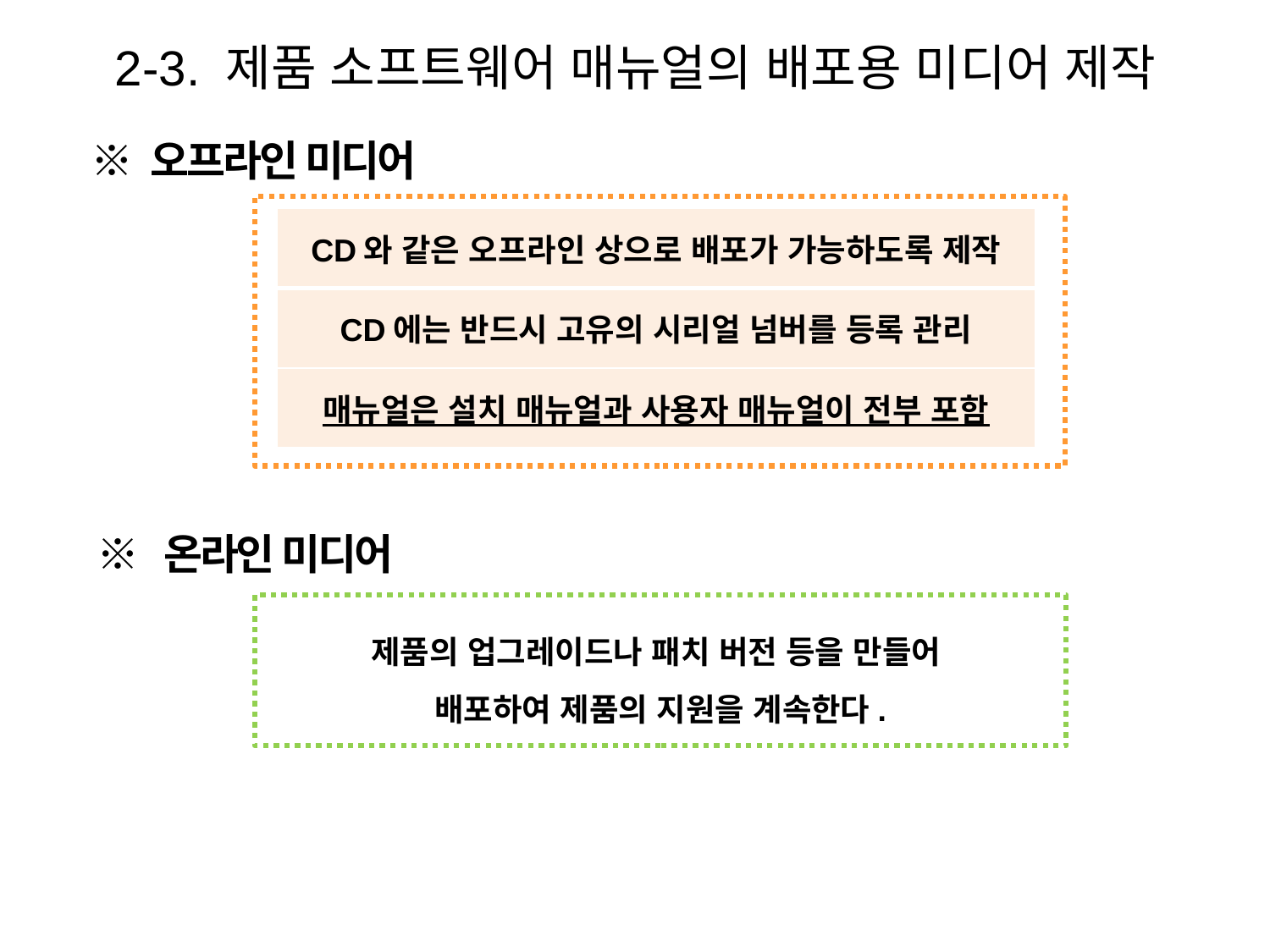

# 2-3. 제품 소프트웨어 매뉴얼의 배포용 미디어 제작
※ 오프라인 미디어

| CD와 같은 오프라인 상으로 배포가 가능하도록 제작 |
| --- |
| CD에는 반드시 고유의 시리얼 넘버를 등록 관리 |
| 매뉴얼은 설치 매뉴얼과 사용자 매뉴얼이 전부 포함 |
※  온라인 미디어
제품의 업그레이드나 패치 버전 등을 만들어
배포하여 제품의 지원을 계속한다.